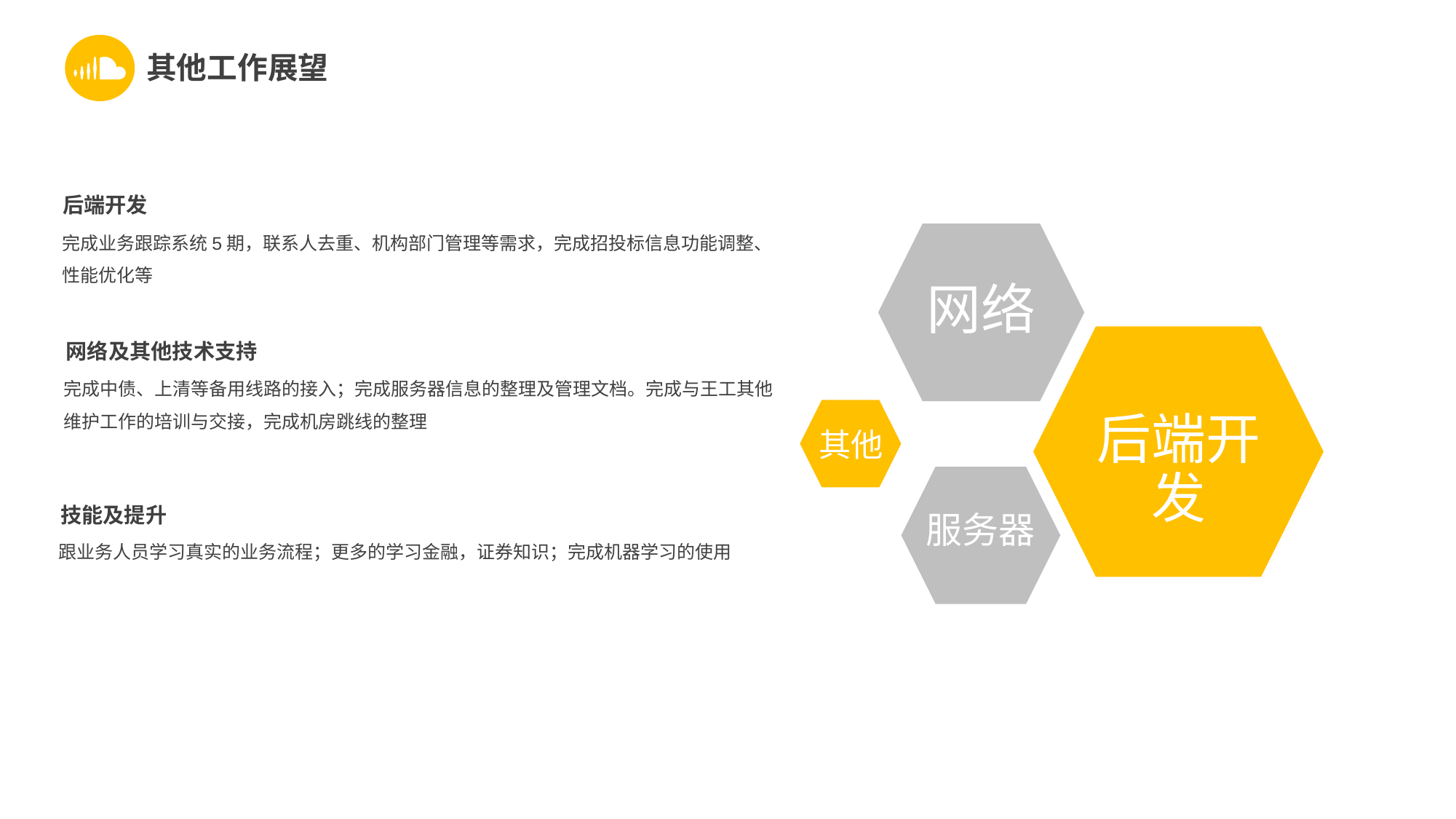

其他工作展望

后端开发
完成业务跟踪系统5期，联系人去重、机构部门管理等需求，完成招投标信息功能调整、性能优化等

网络

后端开发
网络及其他技术支持
完成中债、上清等备用线路的接入；完成服务器信息的整理及管理文档。完成与王工其他维护工作的培训与交接，完成机房跳线的整理

其他

服务器
技能及提升
跟业务人员学习真实的业务流程；更多的学习金融，证券知识；完成机器学习的使用